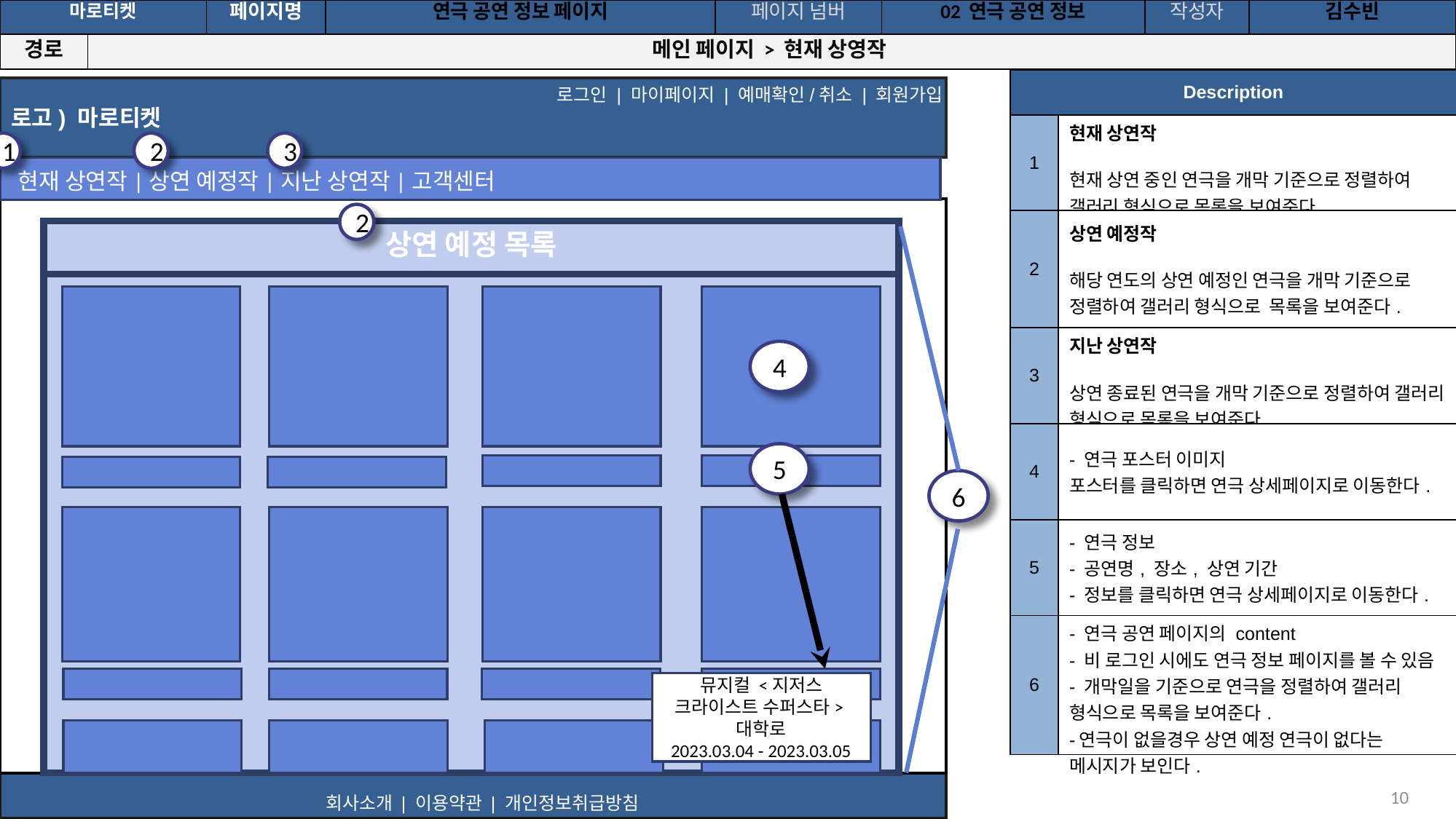

공간(오피스) 대여 시스템
| 마로티켓 |  | 페이지명 | 연극 공연 정보 페이지 | 페이지 넘버 | 02 연극 공연 정보 | 작성자 | 김수빈 |
| --- | --- | --- | --- | --- | --- | --- | --- |
| 경로 | 메인 페이지 > 현재 상영작 |  |  |  |  |  |  |
| Description |  |
| --- | --- |
| 1 | 현재 상연작 현재 상연 중인 연극을 개막 기준으로 정렬하여 갤러리 형식으로 목록을 보여준다. |
| 2 | 상연 예정작 해당 연도의 상연 예정인 연극을 개막 기준으로 정렬하여 갤러리 형식으로 목록을 보여준다. |
| 3 | 지난 상연작 상연 종료된 연극을 개막 기준으로 정렬하여 갤러리 형식으로 목록을 보여준다. |
| 4 | - 연극 포스터 이미지 포스터를 클릭하면 연극 상세페이지로 이동한다. |
| 5 | - 연극 정보 - 공연명, 장소, 상연 기간 - 정보를 클릭하면 연극 상세페이지로 이동한다. |
| 6 | - 연극 공연 페이지의 content - 비 로그인 시에도 연극 정보 페이지를 볼 수 있음 - 개막일을 기준으로 연극을 정렬하여 갤러리 형식으로 목록을 보여준다. -연극이 없을경우 상연 예정 연극이 없다는 메시지가 보인다. |
로고) 마로티켓
로그인 | 마이페이지 | 예매확인/취소 | 회원가입
1
2
3

현재 상연작|상연 예정작|지난 상연작|고객센터

2
상연 예정 목록

4
5

6

뮤지컬 <지저스 크라이스트 수퍼스타>
대학로
2023.03.04 - 2023.03.05

회사소개 | 이용약관 | 개인정보취급방침
10